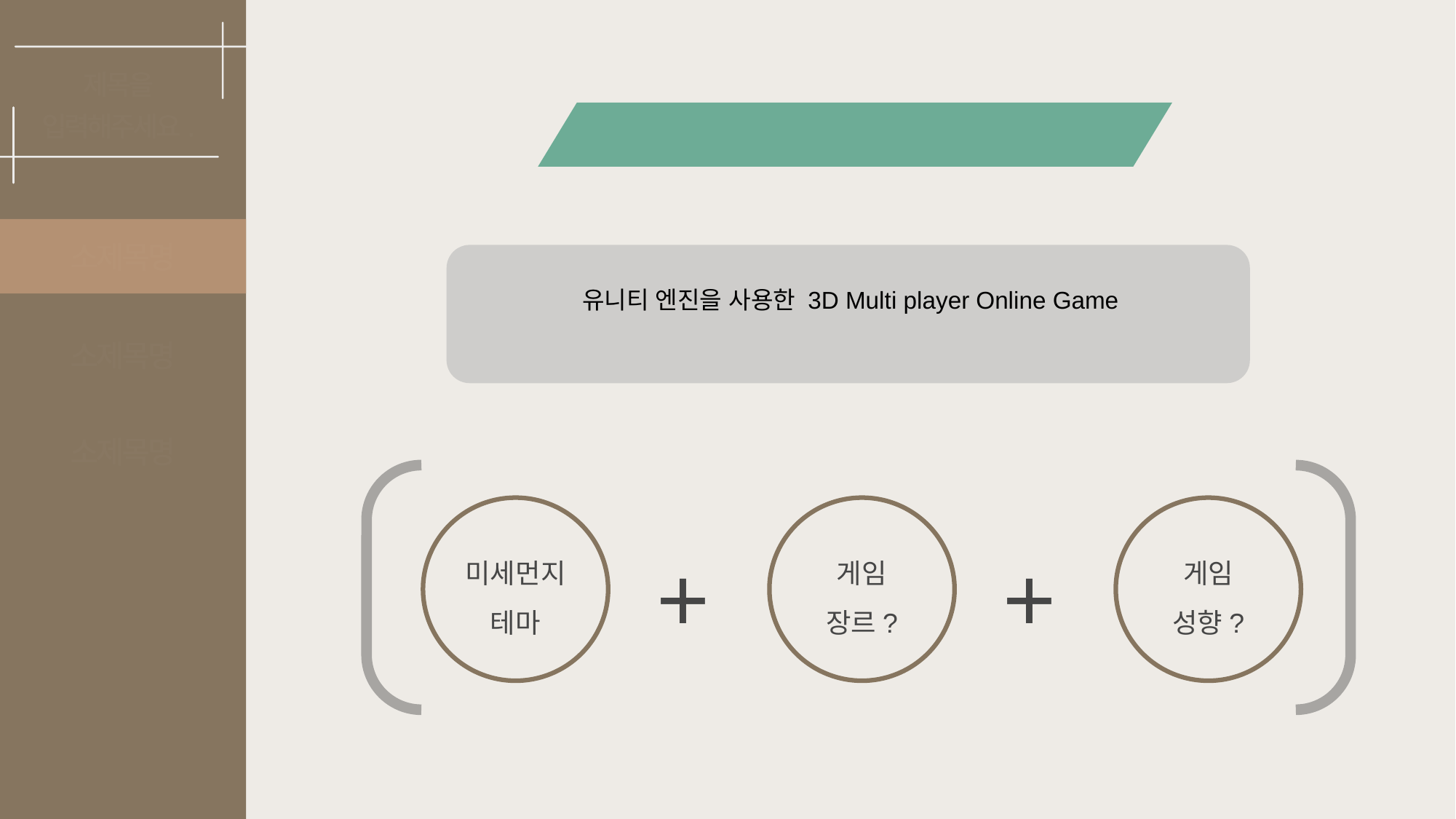

제목을

소제목을 입력해주세요.
입력해주세요.

소제목명

유니티 엔진을 사용한 3D Multi player Online Game
소제목명
소제목명

미세먼지
테마
게임
장르?
게임
성향?
+
+